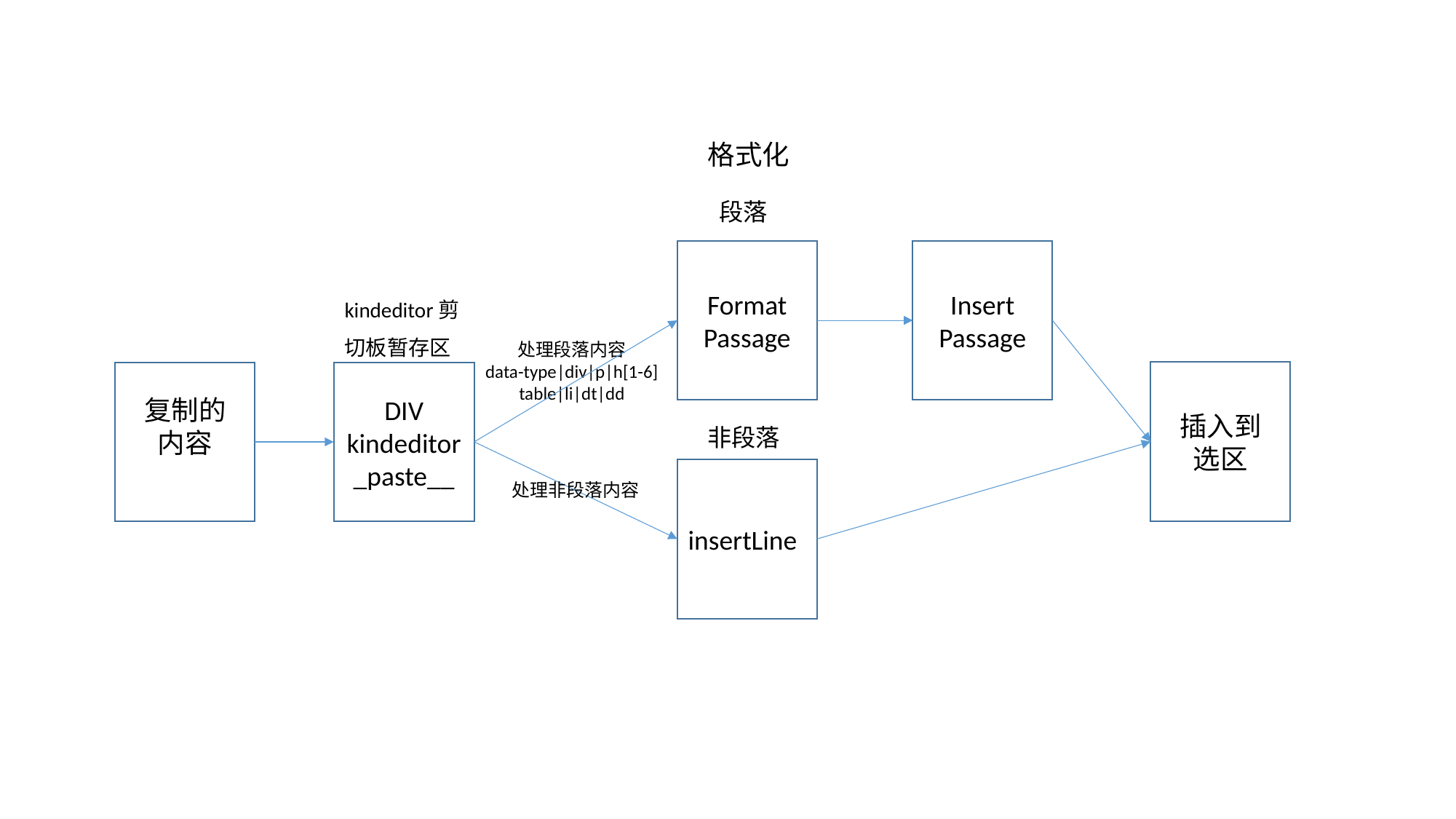

格式化
段落
Format
Passage
Insert
Passage
kindeditor剪切板暂存区
处理段落内容
data-type|div|p|h[1-6]
table|li|dt|dd
插入到
选区
复制的
内容

DIV
kindeditor_paste__
非段落
insertLine
处理非段落内容